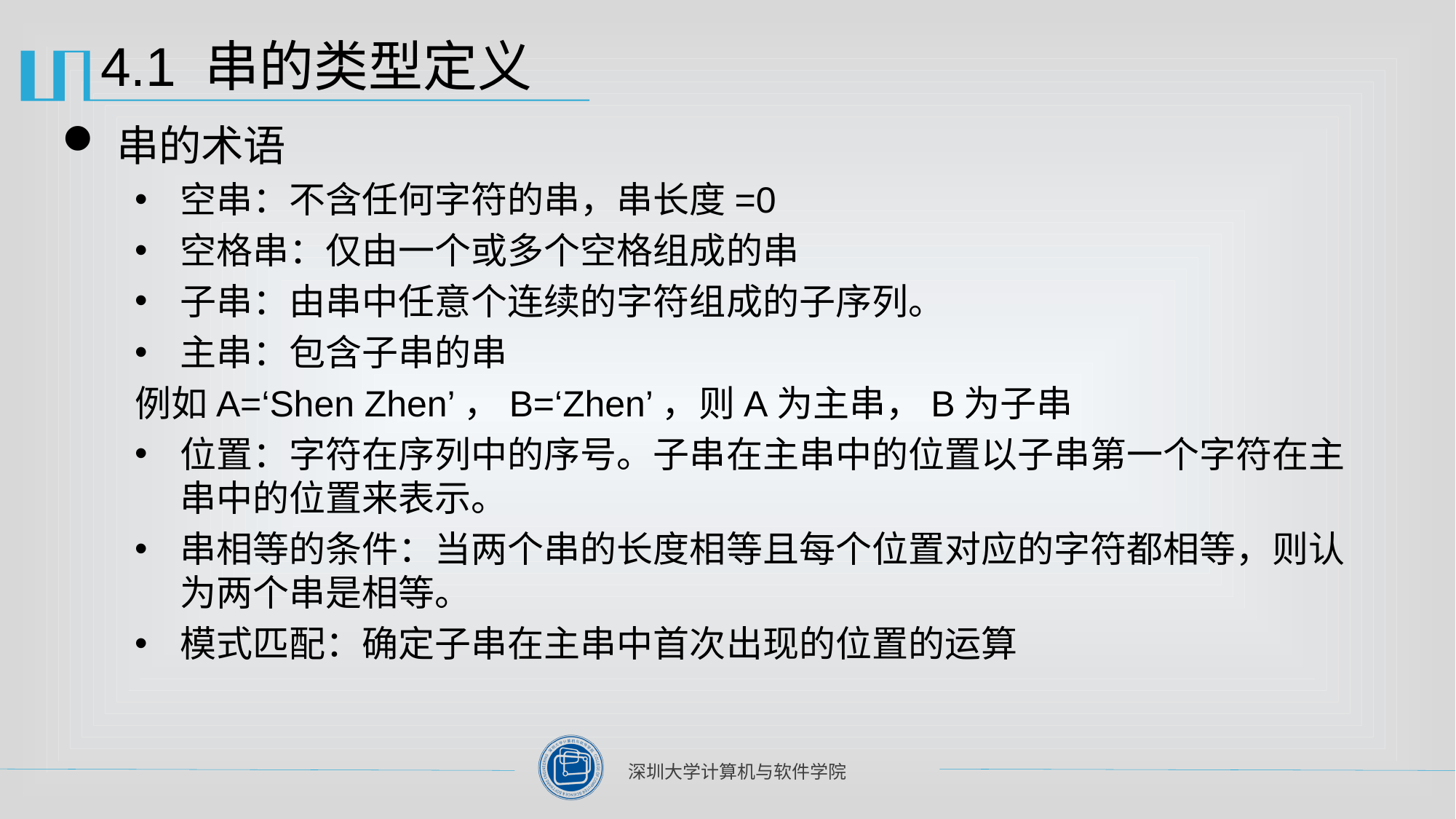

# 4.1 串的类型定义
串的术语
空串：不含任何字符的串，串长度=0
空格串：仅由一个或多个空格组成的串
子串：由串中任意个连续的字符组成的子序列。
主串：包含子串的串
例如A=‘Shen Zhen’，B=‘Zhen’，则A为主串，B为子串
位置：字符在序列中的序号。子串在主串中的位置以子串第一个字符在主串中的位置来表示。
串相等的条件：当两个串的长度相等且每个位置对应的字符都相等，则认为两个串是相等。
模式匹配：确定子串在主串中首次出现的位置的运算

5